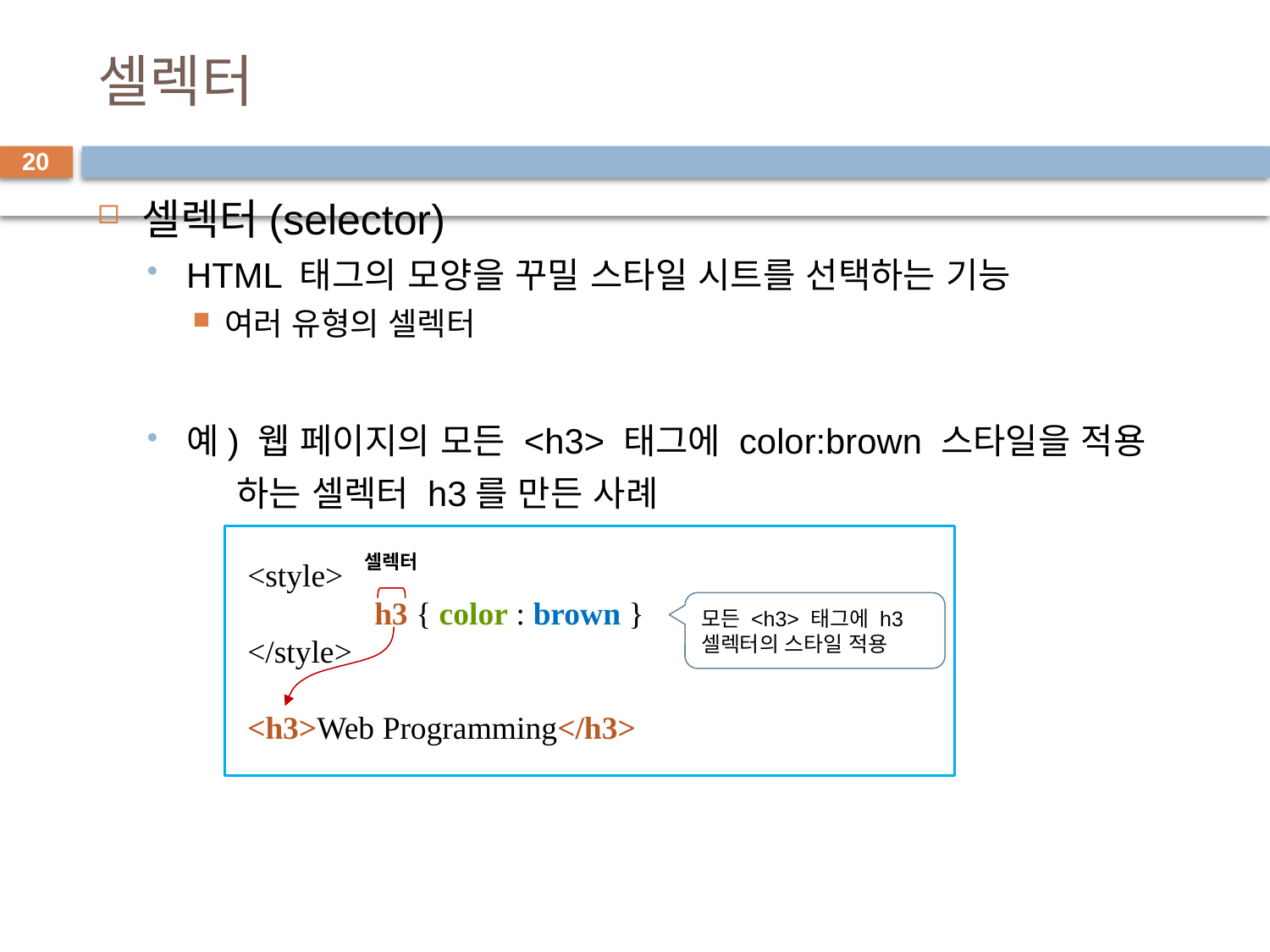

# 셀렉터
20
셀렉터(selector)
HTML 태그의 모양을 꾸밀 스타일 시트를 선택하는 기능
여러 유형의 셀렉터

예) 웹 페이지의 모든 <h3> 태그에 color:brown 스타일을 적용
        하는 셀렉터 h3를 만든 사례

<style>
	h3 { color : brown }
</style>

<h3>Web Programming</h3>
셀렉터

모든 <h3> 태그에 h3 셀렉터의 스타일 적용